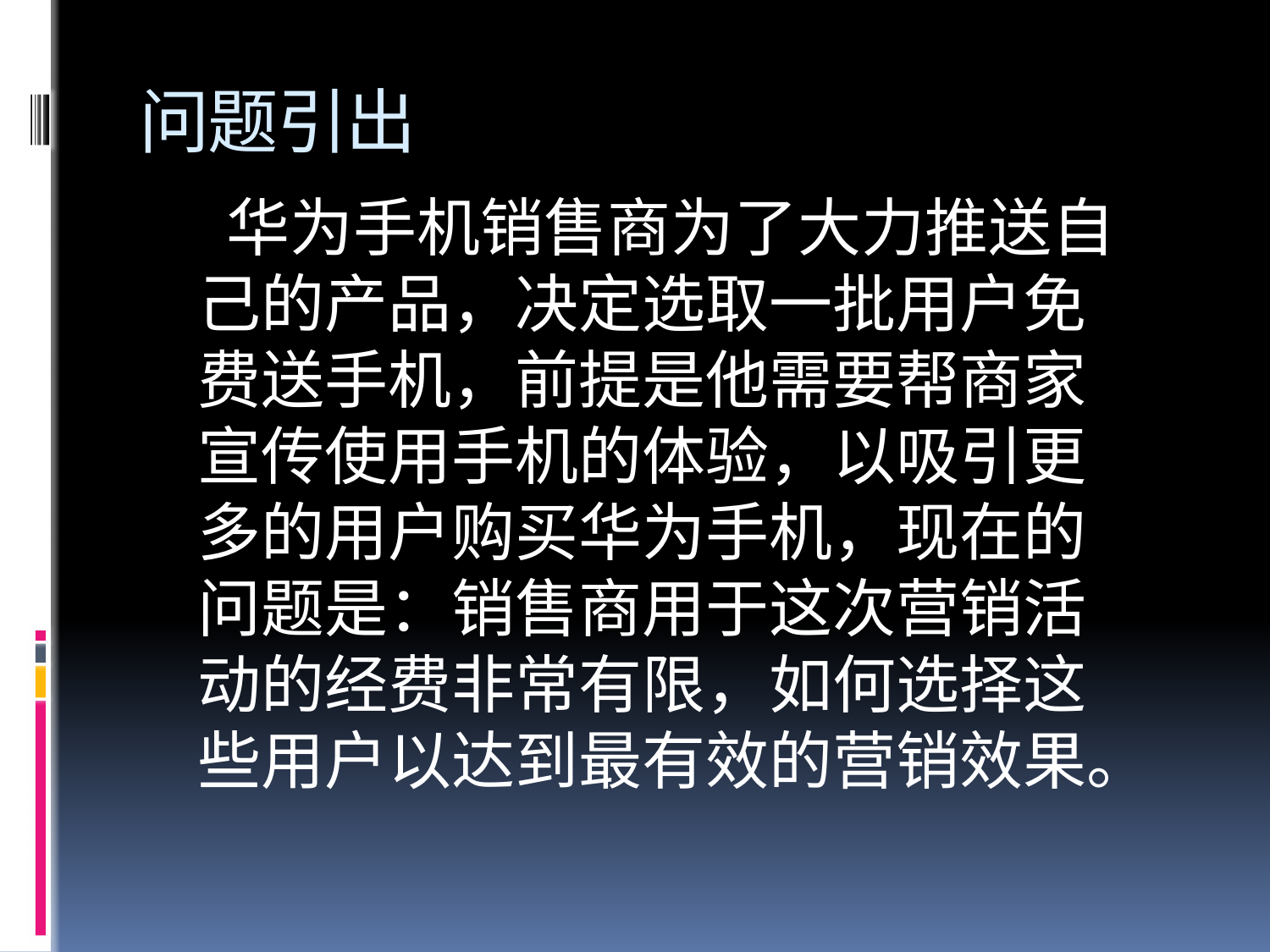

# 问题引出
 华为手机销售商为了大力推送自己的产品，决定选取一批用户免费送手机，前提是他需要帮商家宣传使用手机的体验，以吸引更多的用户购买华为手机，现在的问题是：销售商用于这次营销活动的经费非常有限，如何选择这些用户以达到最有效的营销效果。